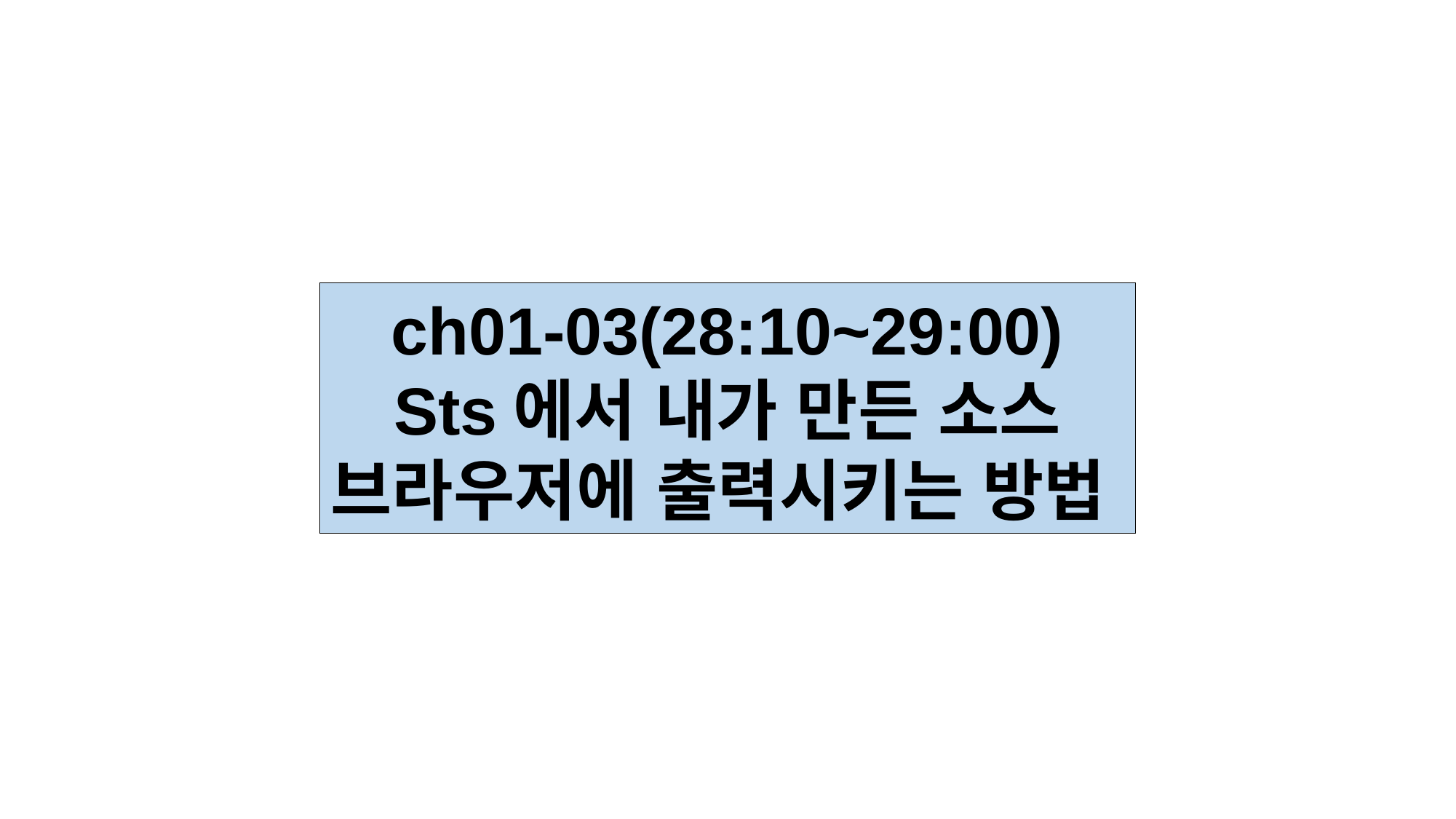

ch01-03(28:10~29:00)
Sts에서 내가 만든 소스
브라우저에 출력시키는 방법